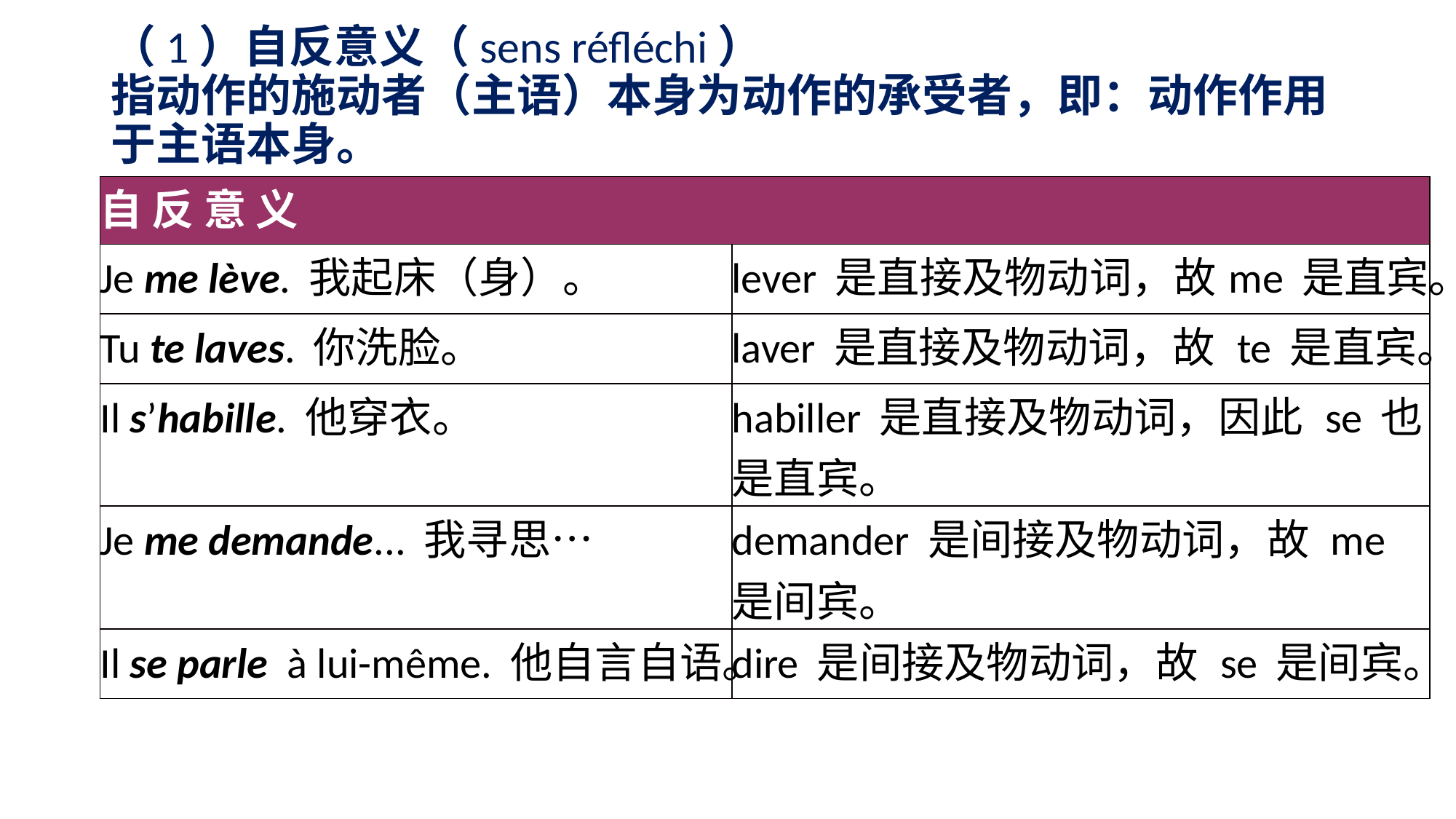

# （1）自反意义（sens réfléchi） 指动作的施动者（主语）本身为动作的承受者，即：动作作用于主语本身。
| 自 反 意 义 |  |
| --- | --- |
| Je me lève. 我起床（身）。 | lever 是直接及物动词，故me 是直宾。 |
| Tu te laves. 你洗脸。 | laver 是直接及物动词，故 te 是直宾。 |
| Il s’habille. 他穿衣。 | habiller 是直接及物动词，因此 se 也是直宾。 |
| Je me demande... 我寻思… | demander 是间接及物动词，故 me 是间宾。 |
| Il se parle à lui-même. 他自言自语。 | dire 是间接及物动词，故 se 是间宾。 |